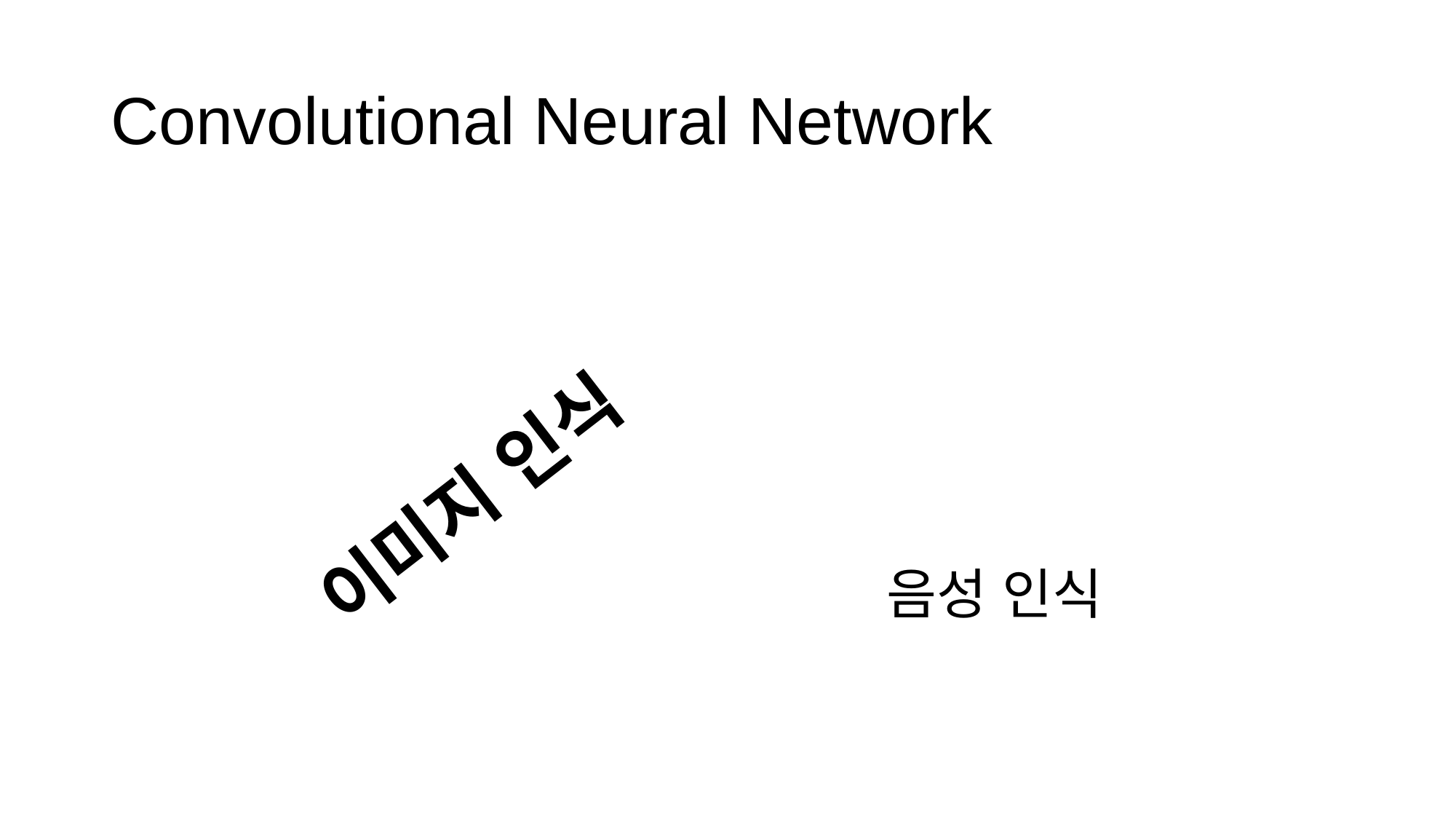

# Convolutional Neural Network
이미지 인식
음성 인식